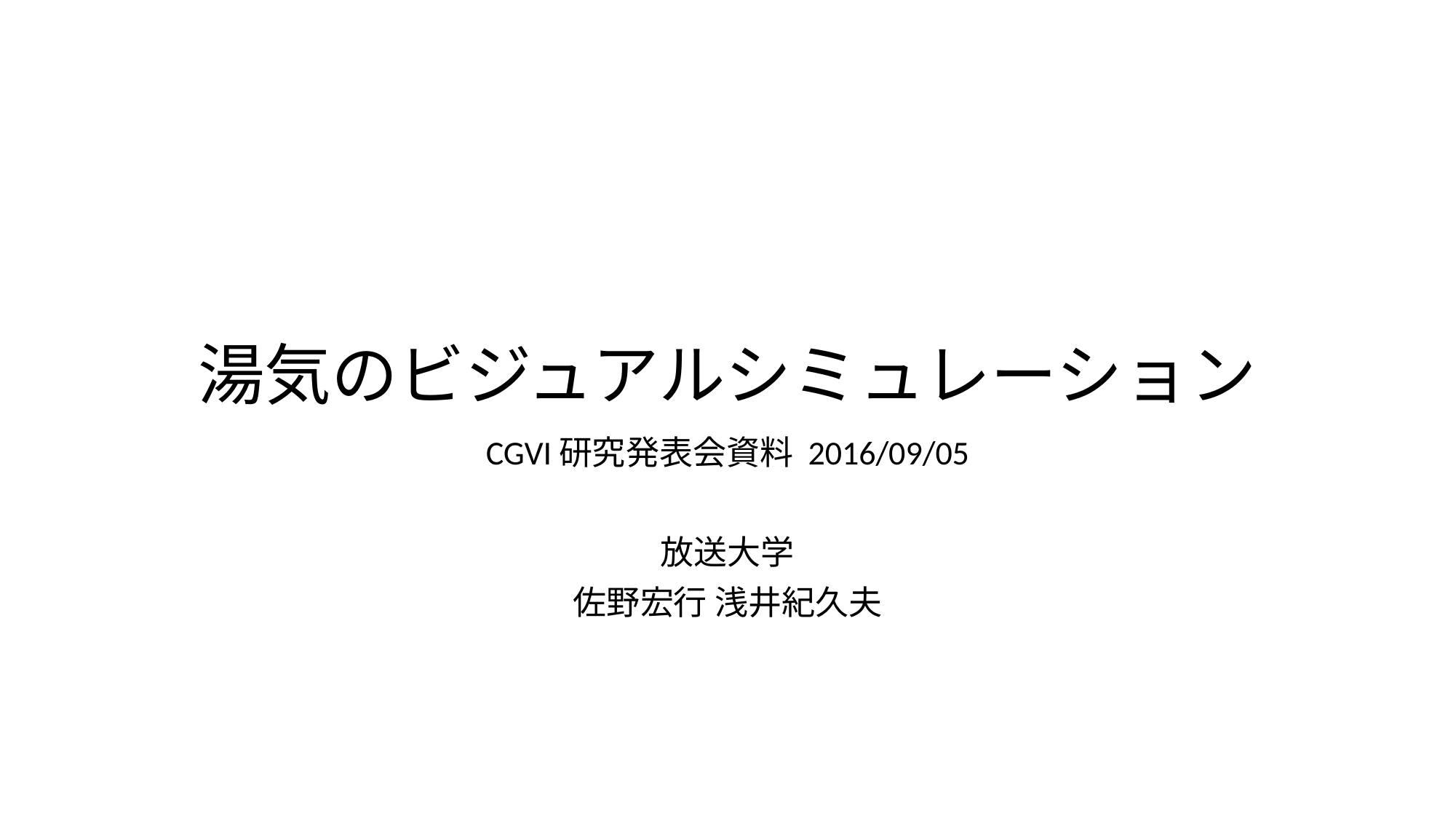

# 湯気のビジュアルシミュレーション
CGVI研究発表会資料 2016/09/05

放送大学
佐野宏行 浅井紀久夫